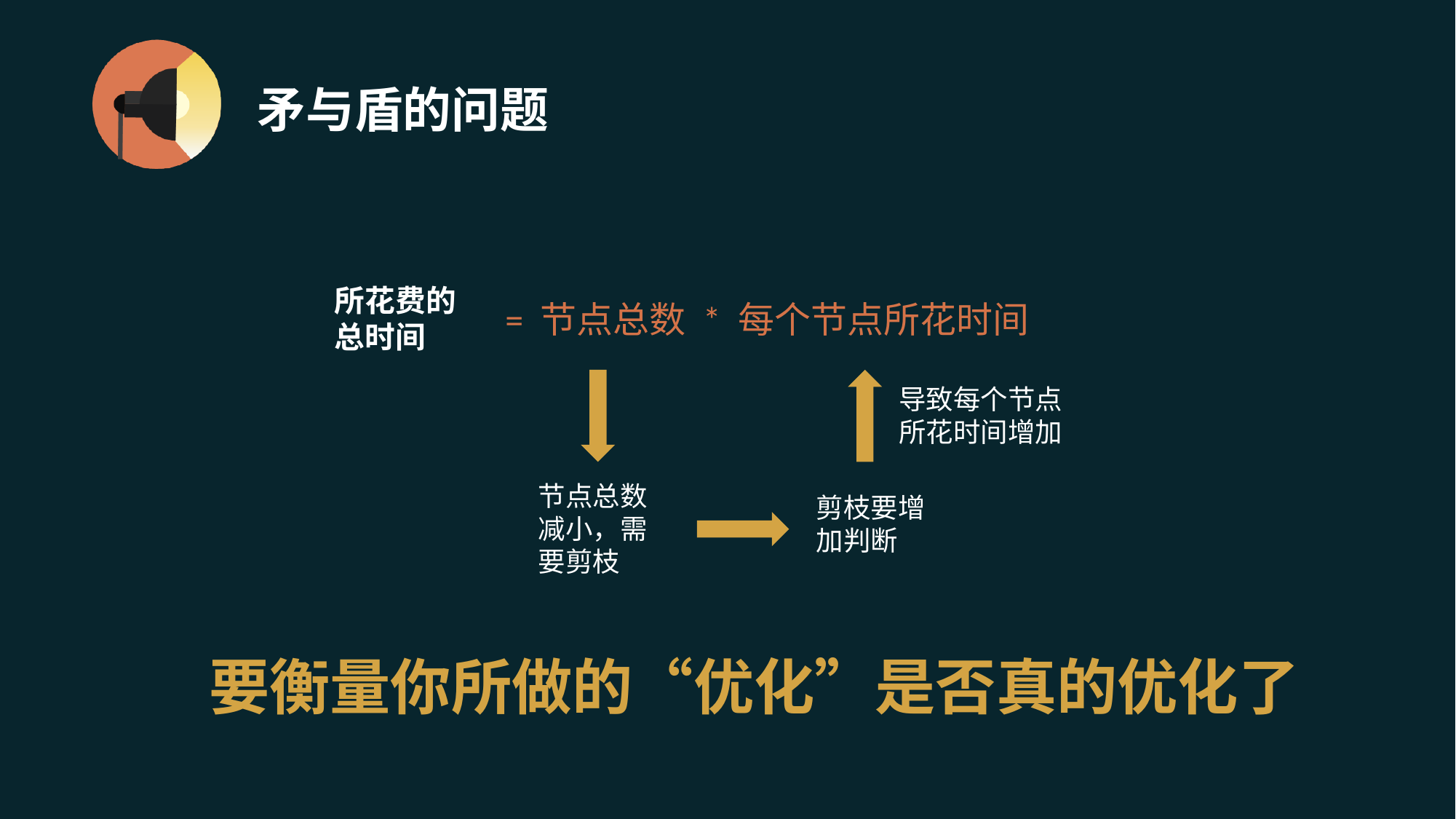

# 矛与盾的问题
所花费的总时间
= 节点总数 * 每个节点所花时间

导致每个节点所花时间增加
节点总数减小，需要剪枝

剪枝要增加判断
要衡量你所做的“优化”是否真的优化了